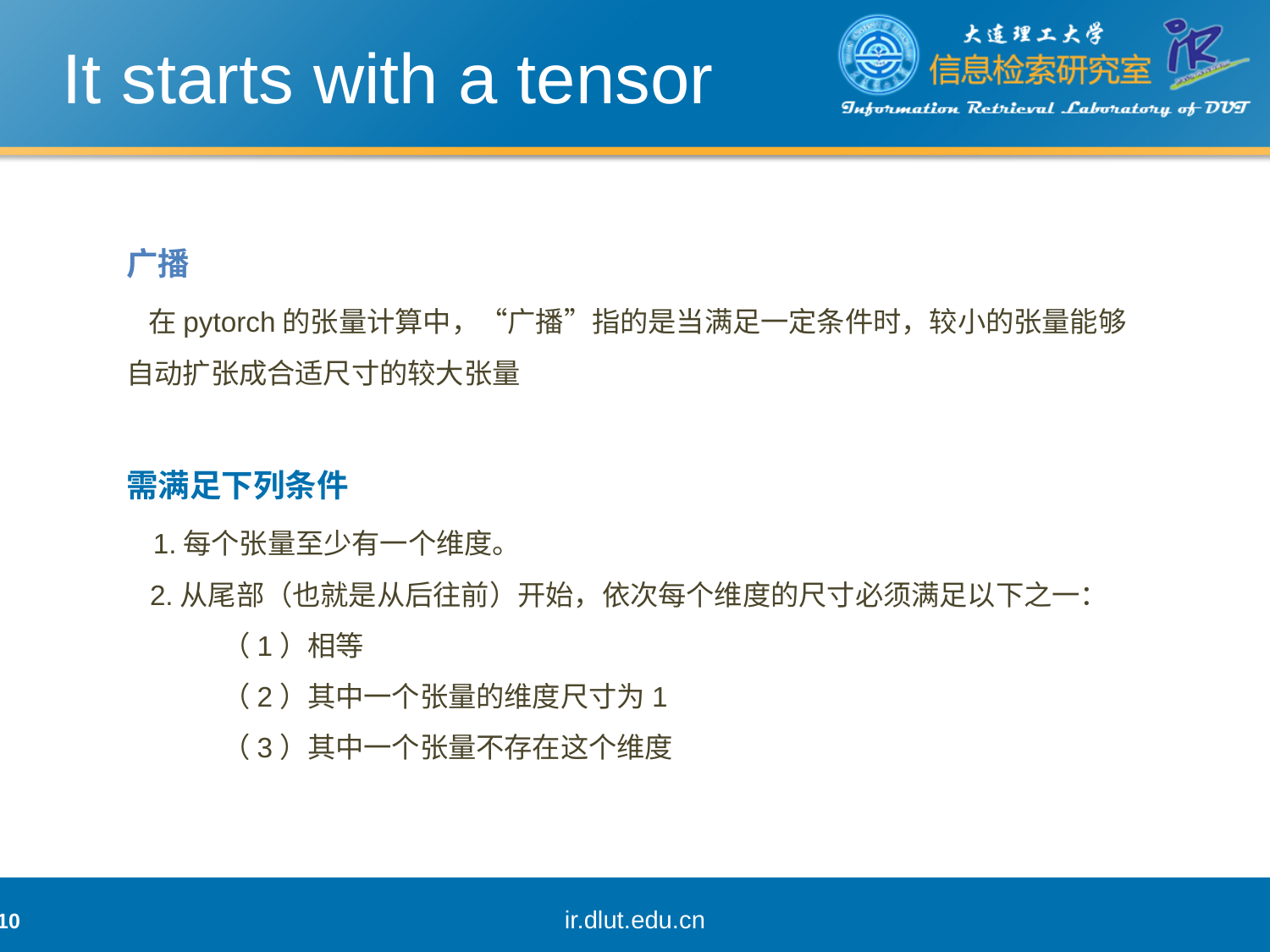

# It starts with a tensor
广播
  在pytorch的张量计算中，“广播”指的是当满足一定条件时，较小的张量能够自动扩张成合适尺寸的较大张量

需满足下列条件
   1.每个张量至少有一个维度。
   2.从尾部（也就是从后往前）开始，依次每个维度的尺寸必须满足以下之一：
              （1）相等
              （2）其中一个张量的维度尺寸为1
              （3）其中一个张量不存在这个维度